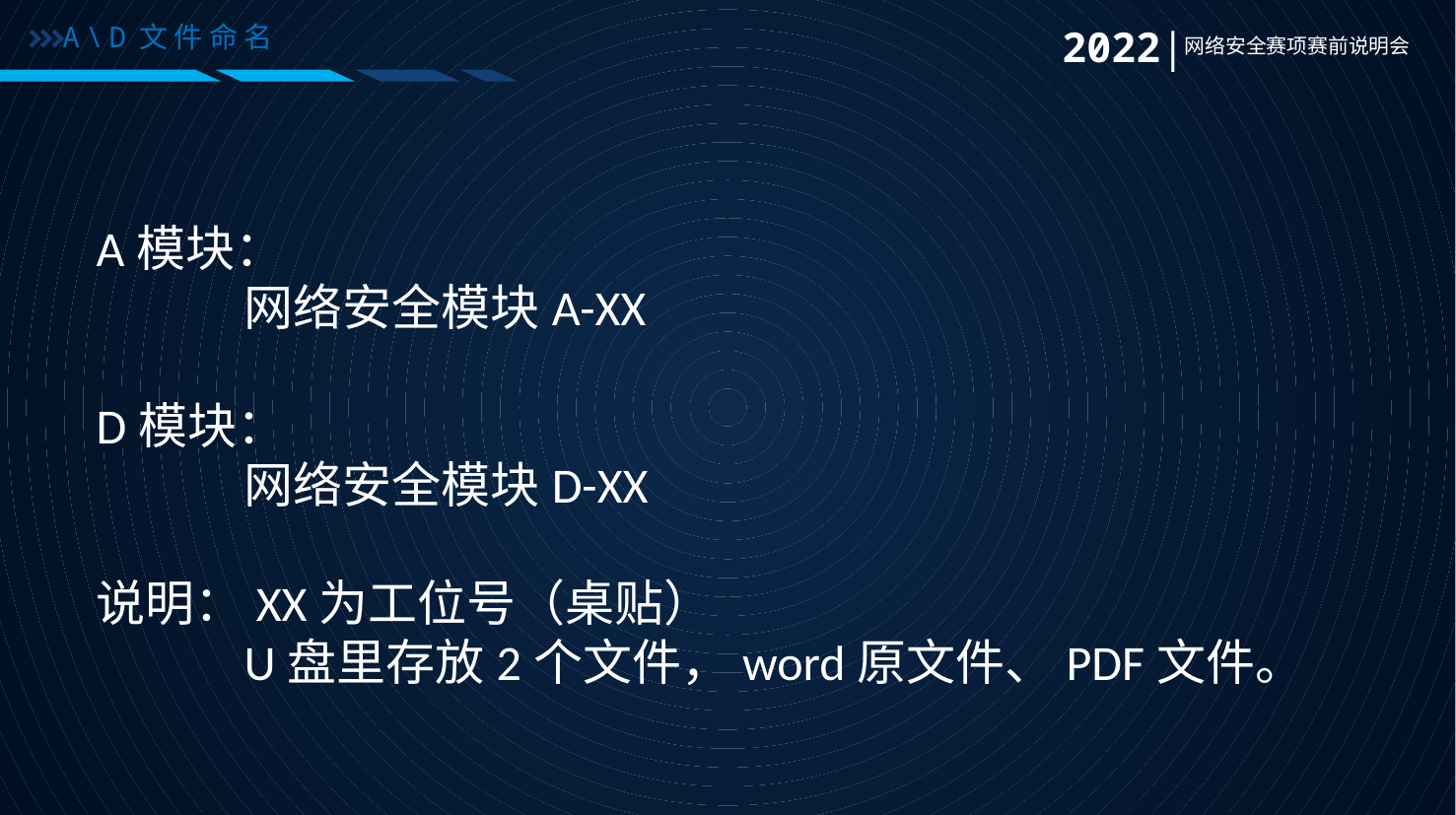

A\D文件命名
2022|
网络安全赛项赛前说明会

A模块：
	网络安全模块A-XX

D模块：
	网络安全模块D-XX

说明：XX为工位号（桌贴）
	U盘里存放2个文件，word原文件、PDF文件。